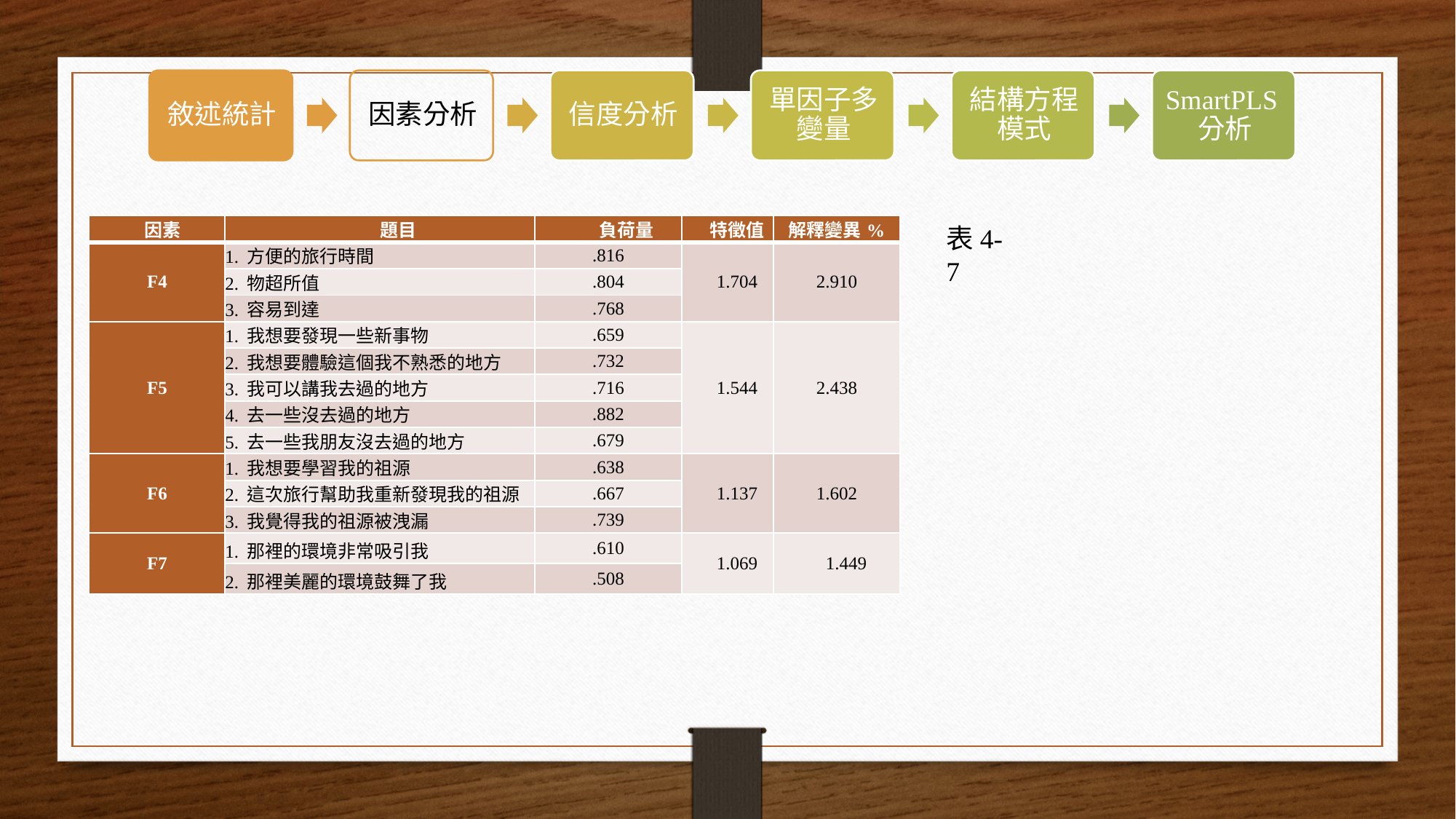

敘述統計

因素分析

信度分析

單因子多變量

結構方程模式

SmartPLS分析
| 因素 | 題目 | 負荷量 | 特徵值 | 解釋變異% |
| --- | --- | --- | --- | --- |
| F4 | 1. 方便的旅行時間 | .816 | 1.704 | 2.910 |
|  | 2. 物超所值 | .804 |  |  |
|  | 3. 容易到達 | .768 |  |  |
| F5 | 1. 我想要發現一些新事物 | .659 | 1.544 | 2.438 |
|  | 2. 我想要體驗這個我不熟悉的地方 | .732 |  |  |
|  | 3. 我可以講我去過的地方 | .716 |  |  |
|  | 4. 去一些沒去過的地方 | .882 |  |  |
|  | 5. 去一些我朋友沒去過的地方 | .679 |  |  |
| F6 | 1. 我想要學習我的祖源 | .638 | 1.137 | 1.602 |
|  | 2. 這次旅行幫助我重新發現我的祖源 | .667 |  |  |
|  | 3. 我覺得我的祖源被洩漏 | .739 |  |  |
| F7 | 1. 那裡的環境非常吸引我 | .610 | 1.069 | 1.449 |
|  | 2. 那裡美麗的環境鼓舞了我 | .508 |  |  |
表4-7